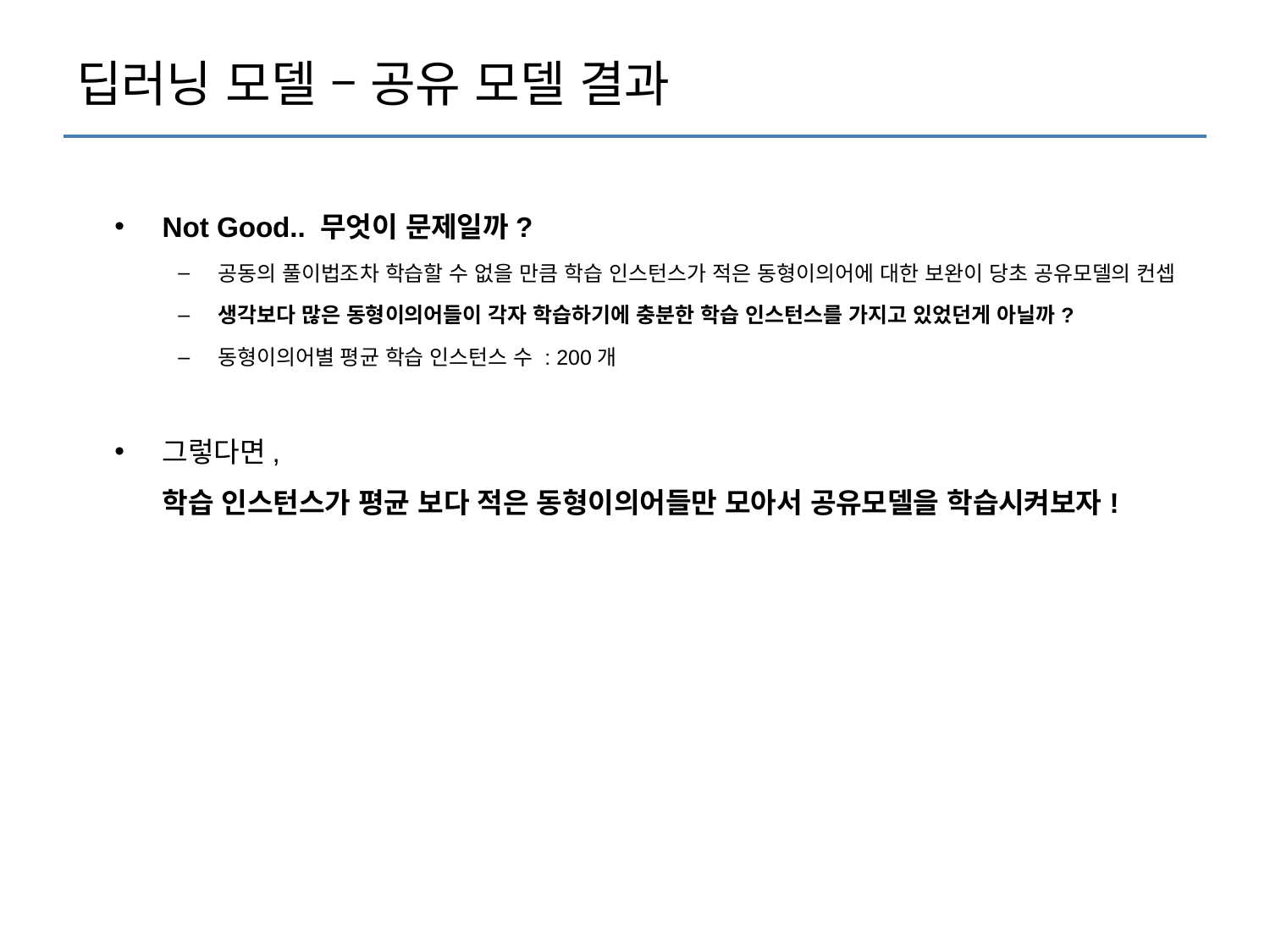

# 딥러닝 모델 – 공유 모델 결과
Not Good.. 무엇이 문제일까?
공동의 풀이법조차 학습할 수 없을 만큼 학습 인스턴스가 적은 동형이의어에 대한 보완이 당초 공유모델의 컨셉
생각보다 많은 동형이의어들이 각자 학습하기에 충분한 학습 인스턴스를 가지고 있었던게 아닐까?
동형이의어별 평균 학습 인스턴스 수 : 200개

그렇다면,
학습 인스턴스가 평균 보다 적은 동형이의어들만 모아서 공유모델을 학습시켜보자!